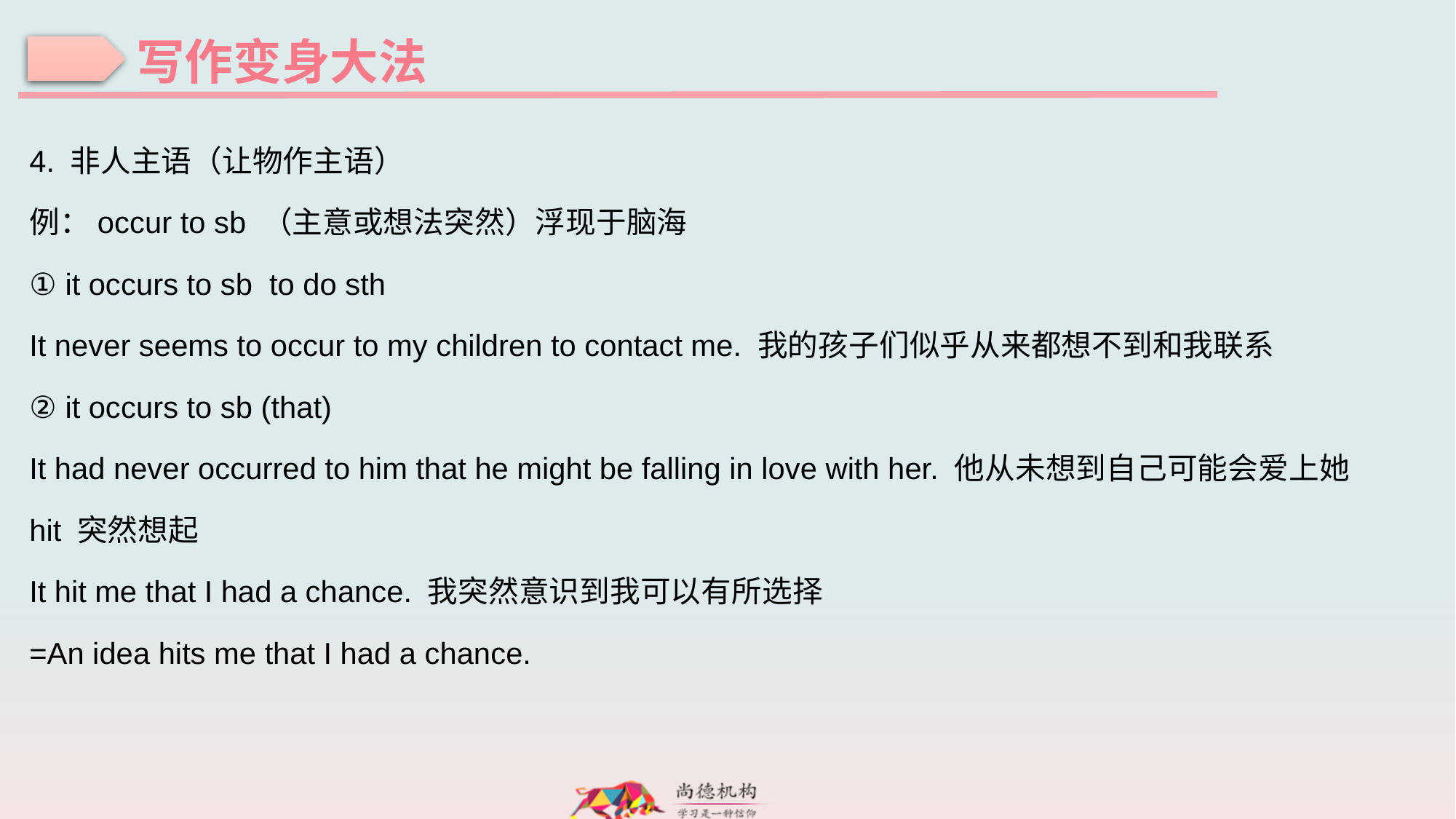

写作变身大法

4. 非人主语（让物作主语）
例：occur to sb （主意或想法突然）浮现于脑海
① it occurs to sb  to do sth
It never seems to occur to my children to contact me. 我的孩子们似乎从来都想不到和我联系
② it occurs to sb (that)
It had never occurred to him that he might be falling in love with her. 他从未想到自己可能会爱上她
hit 突然想起
It hit me that I had a chance. 我突然意识到我可以有所选择
=An idea hits me that I had a chance.